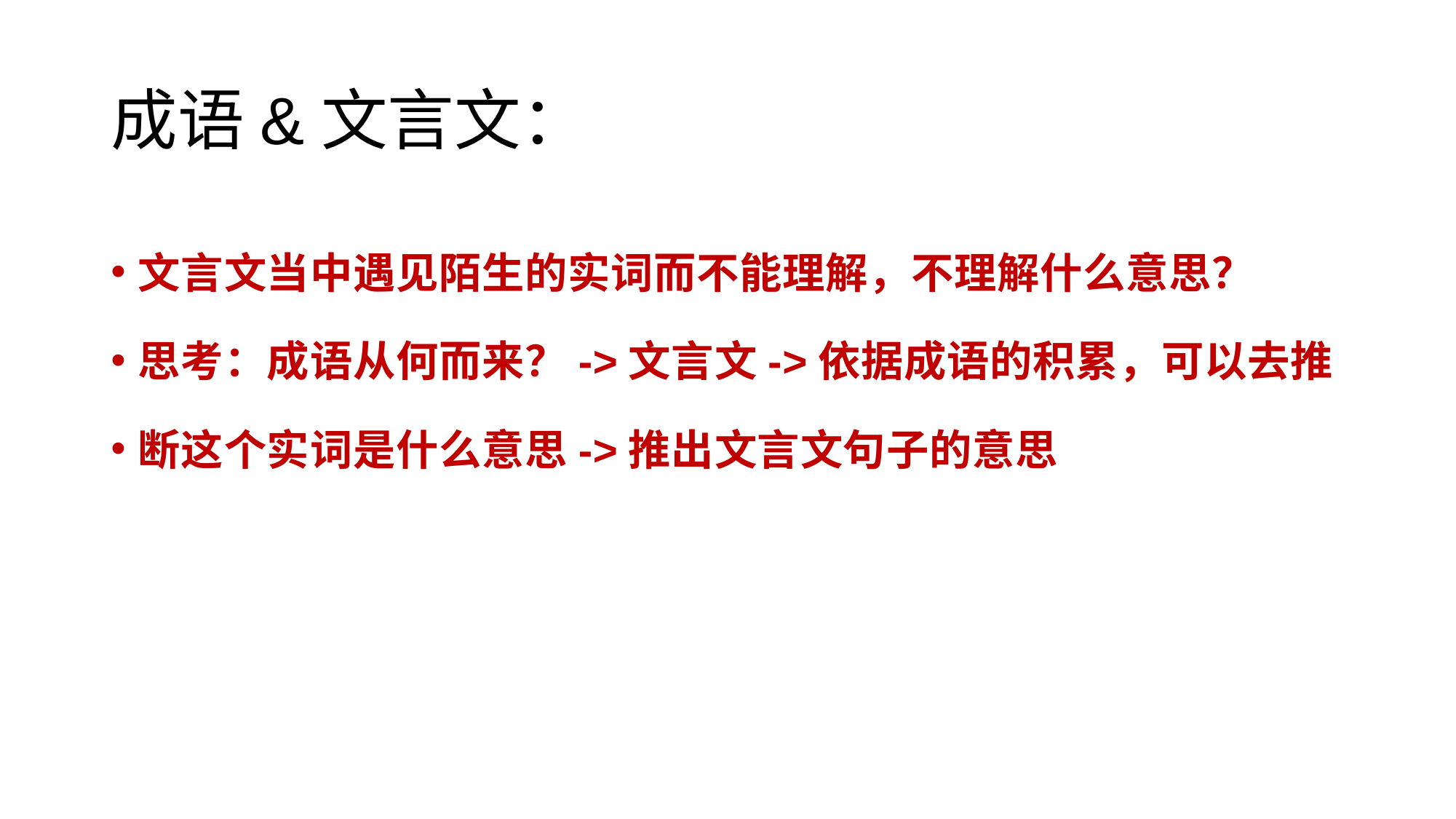

# 成语&文言文：

文言文当中遇见陌生的实词而不能理解，不理解什么意思？

思考：成语从何而来？->文言文->依据成语的积累，可以去推

断这个实词是什么意思->推出文言文句子的意思